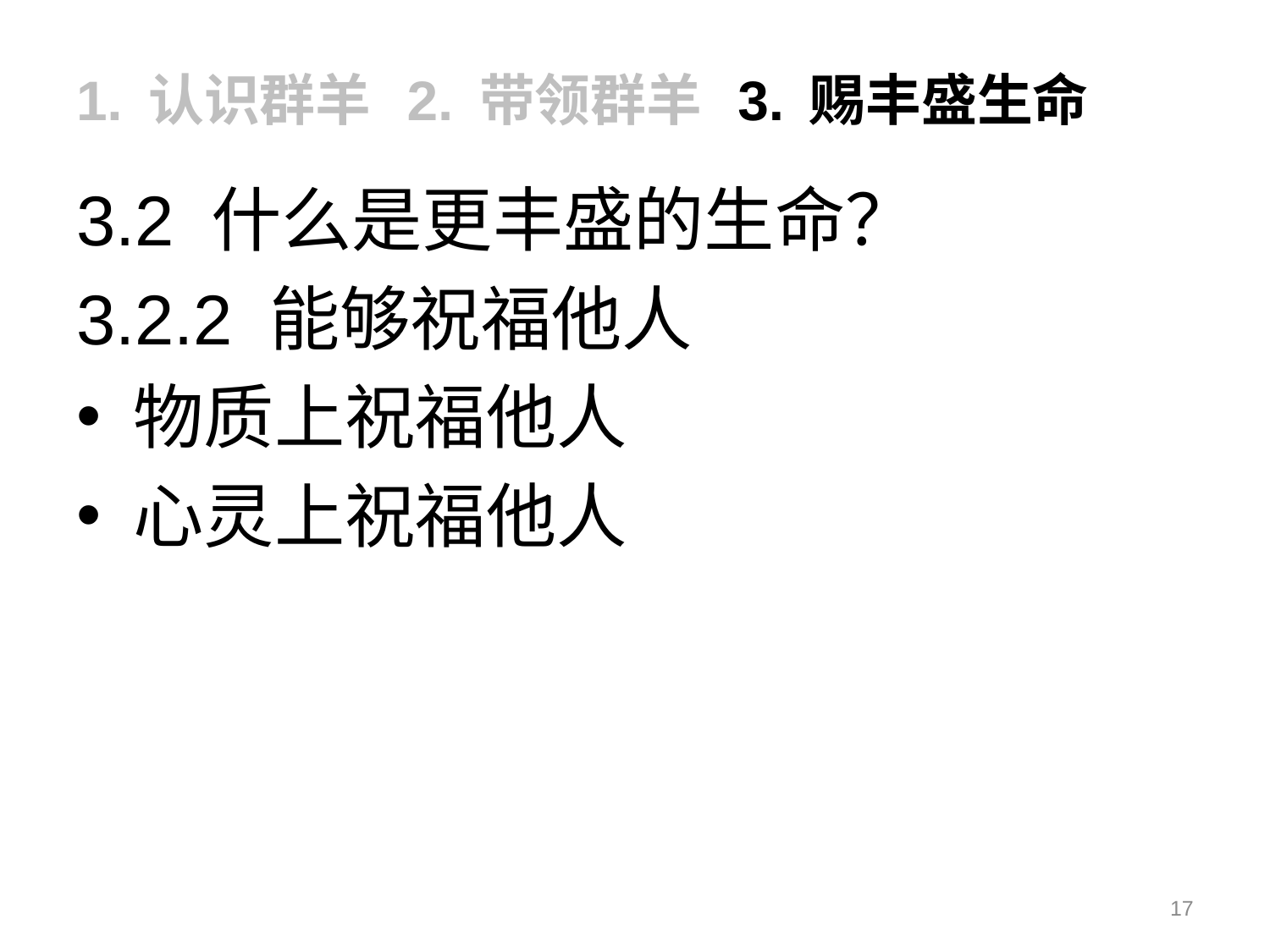

1. 认识群羊  2. 带领群羊  3. 赐丰盛生命
3.2 什么是更丰盛的生命？
3.2.2 能够祝福他人
 物质上祝福他人
 心灵上祝福他人
17